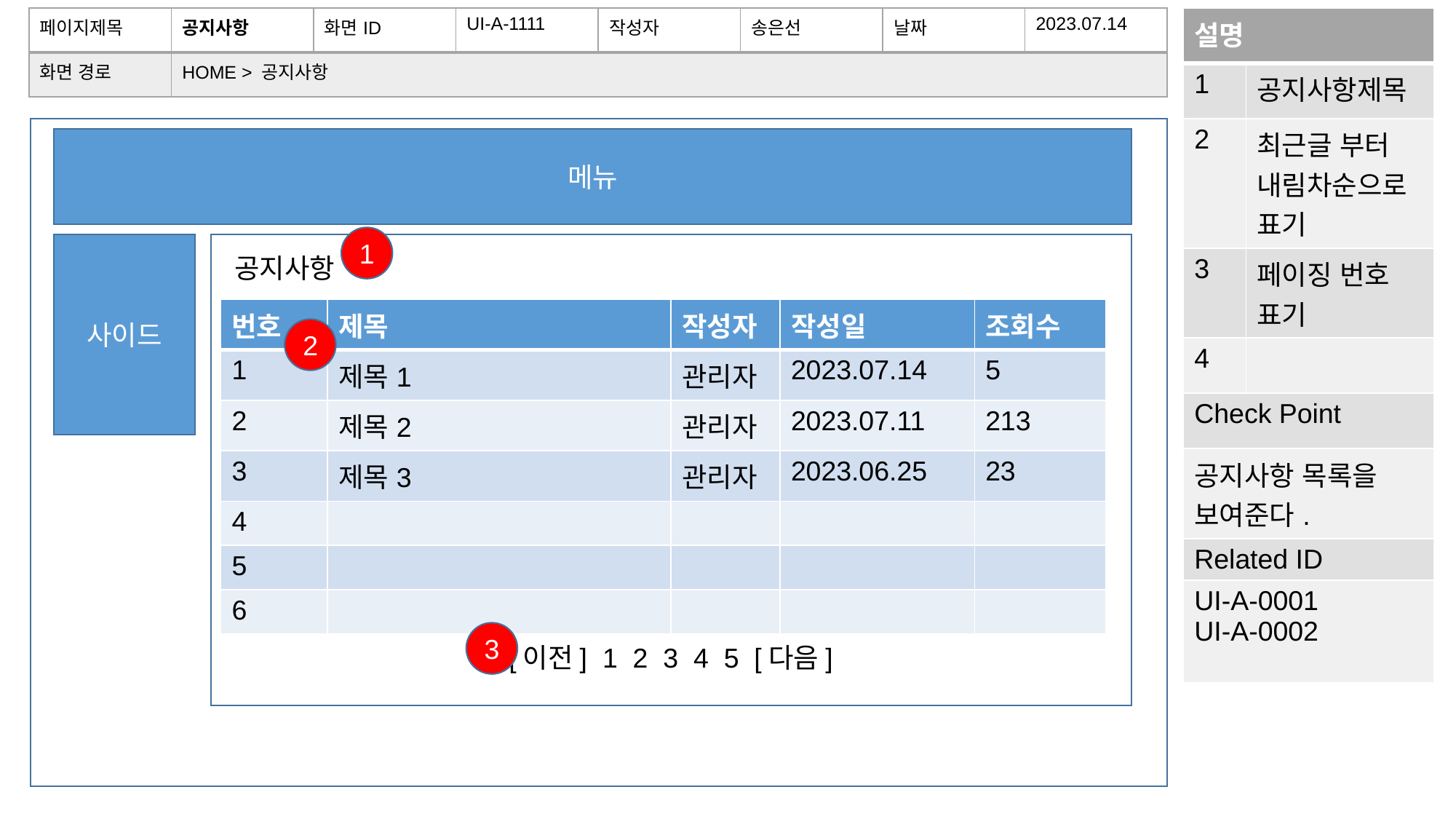

| 페이지제목 | 공지사항 | 화면ID | UI-A-1111 | 작성자 | 송은선 | 날짜 | 2023.07.14 |
| --- | --- | --- | --- | --- | --- | --- | --- |
| 화면 경로 | HOME > 공지사항 |  |  |  |  |  |  |
| 설명 |  |
| --- | --- |
| 1 | 공지사항제목 |
| 2 | 최근글 부터 내림차순으로 표기 |
| 3 | 페이징 번호 표기 |
| 4 |  |
| Check Point |  |
| 공지사항 목록을 보여준다. |  |
| Related ID |  |
| UI-A-0001 UI-A-0002 |  |

메뉴
1
사이드

공지사항
| 번호 | 제목 | 작성자 | 작성일 | 조회수 |
| --- | --- | --- | --- | --- |
| 1 | 제목1 | 관리자 | 2023.07.14 | 5 |
| 2 | 제목2 | 관리자 | 2023.07.11 | 213 |
| 3 | 제목3 | 관리자 | 2023.06.25 | 23 |
| 4 |  |  |  |  |
| 5 |  |  |  |  |
| 6 |  |  |  |  |
2
3
[이전]  1  2  3  4  5  [다음]